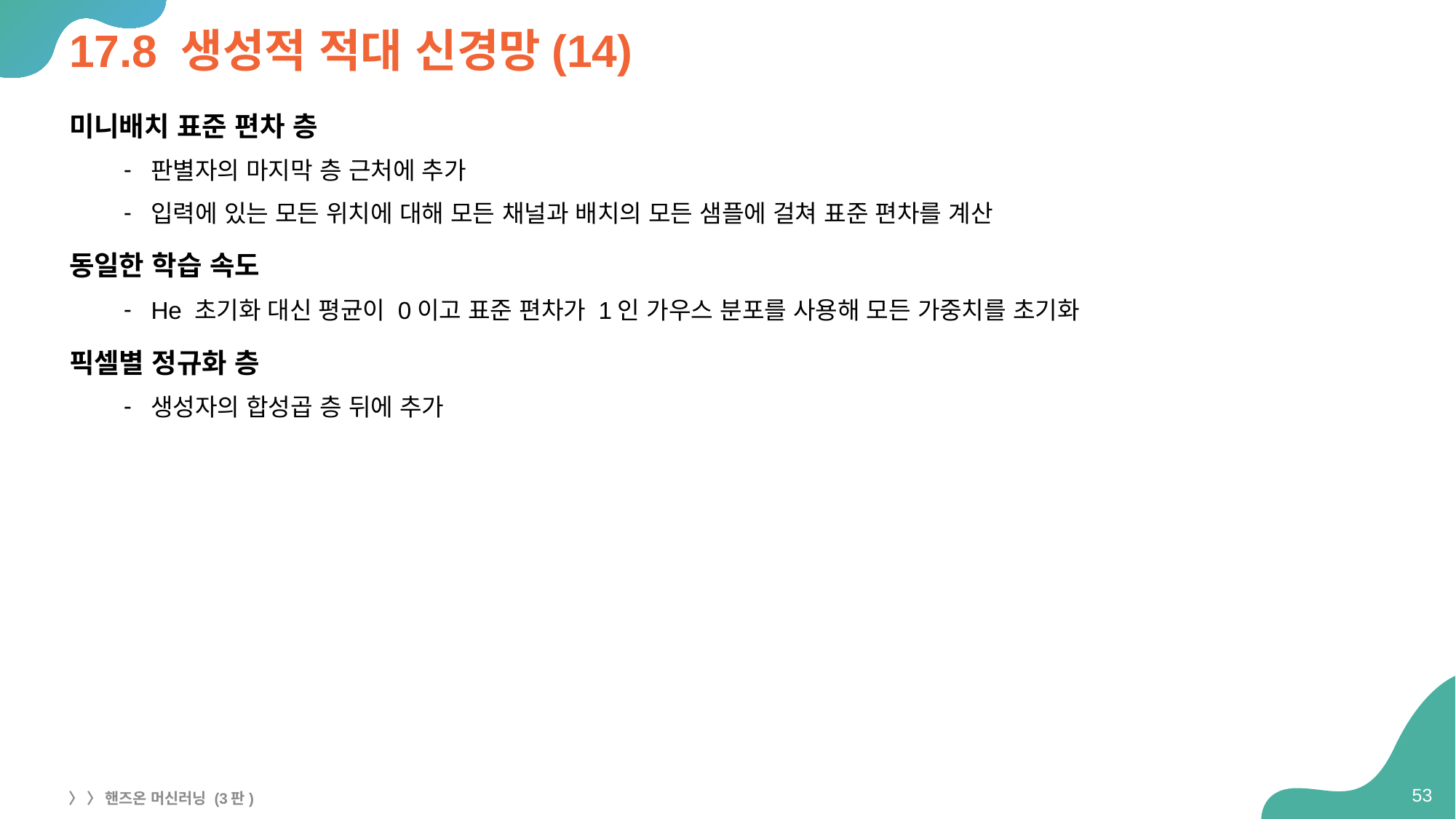

# 17.8 생성적 적대 신경망(14)
미니배치 표준 편차 층
판별자의 마지막 층 근처에 추가
입력에 있는 모든 위치에 대해 모든 채널과 배치의 모든 샘플에 걸쳐 표준 편차를 계산
동일한 학습 속도
He 초기화 대신 평균이 0이고 표준 편차가 1인 가우스 분포를 사용해 모든 가중치를 초기화
픽셀별 정규화 층
생성자의 합성곱 층 뒤에 추가
53
〉 〉 핸즈온 머신러닝 (3판)